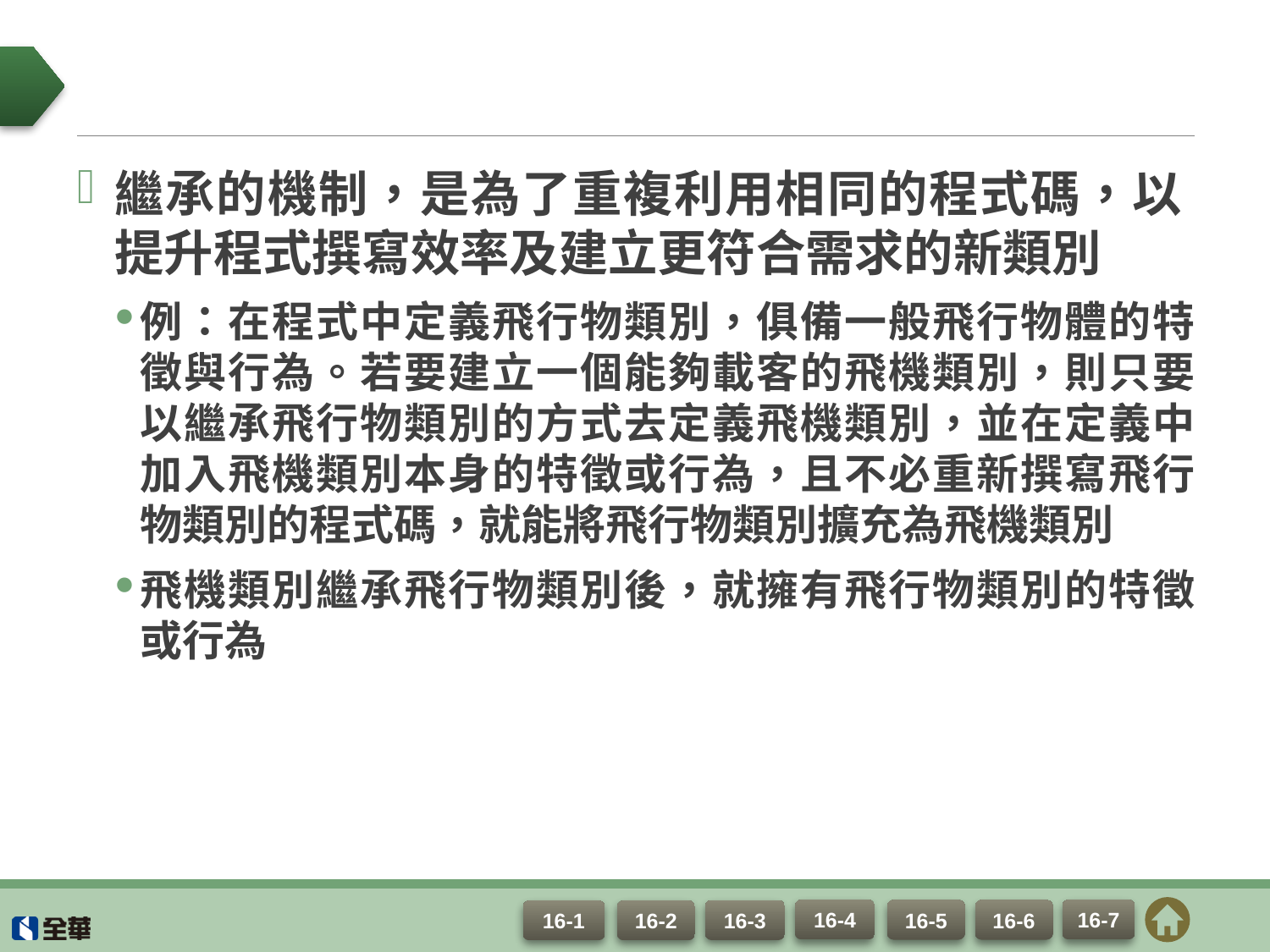

#

繼承的機制，是為了重複利用相同的程式碼，以  提升程式撰寫效率及建立更符合需求的新類別
例：在程式中定義飛行物類別，俱備一般飛行物體的特徵與行為。若要建立一個能夠載客的飛機類別，則只要以繼承飛行物類別的方式去定義飛機類別，並在定義中加入飛機類別本身的特徵或行為，且不必重新撰寫飛行物類別的程式碼，就能將飛行物類別擴充為飛機類別
飛機類別繼承飛行物類別後，就擁有飛行物類別的特徵或行為